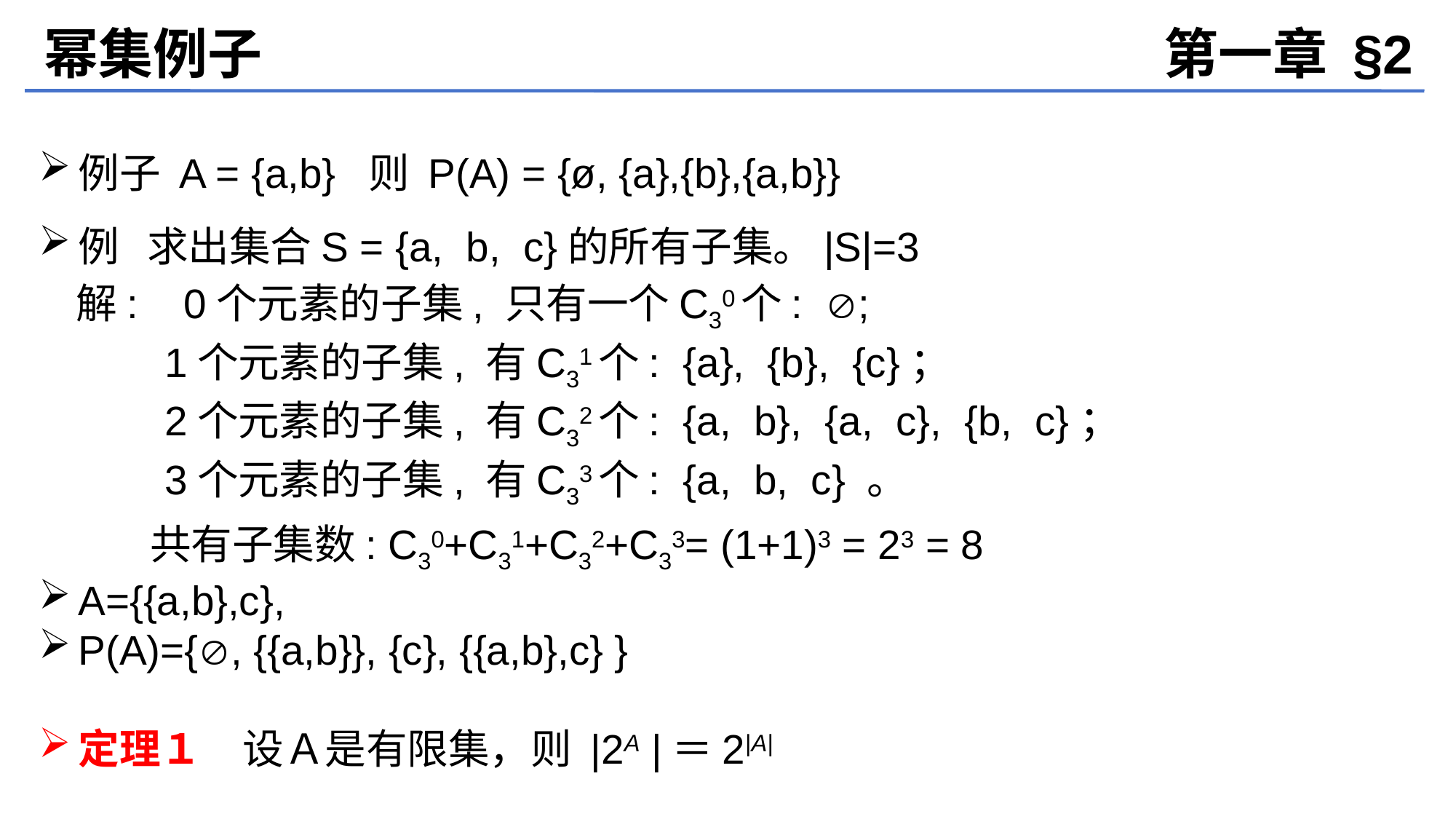

幂集例子
第一章 §2
例子 A = {a,b}  则 P(A) = {ø, {a},{b},{a,b}}
例   求出集合S = {a,  b,  c}的所有子集。|S|=3
   解:    0个元素的子集, 只有一个C30个:  ∅;
           1个元素的子集, 有C31个:  {a},  {b},  {c}；
           2个元素的子集, 有C32个:  {a,  b},  {a,  c},  {b,  c}；
           3个元素的子集, 有C33个:  {a,  b,  c} 。
           共有子集数: C30+C31+C32+C33= (1+1)3 = 23 = 8
A={{a,b},c},
P(A)={∅, {{a,b}}, {c}, {{a,b},c} }

定理１　设Ａ是有限集，则 |2A |＝2|A|